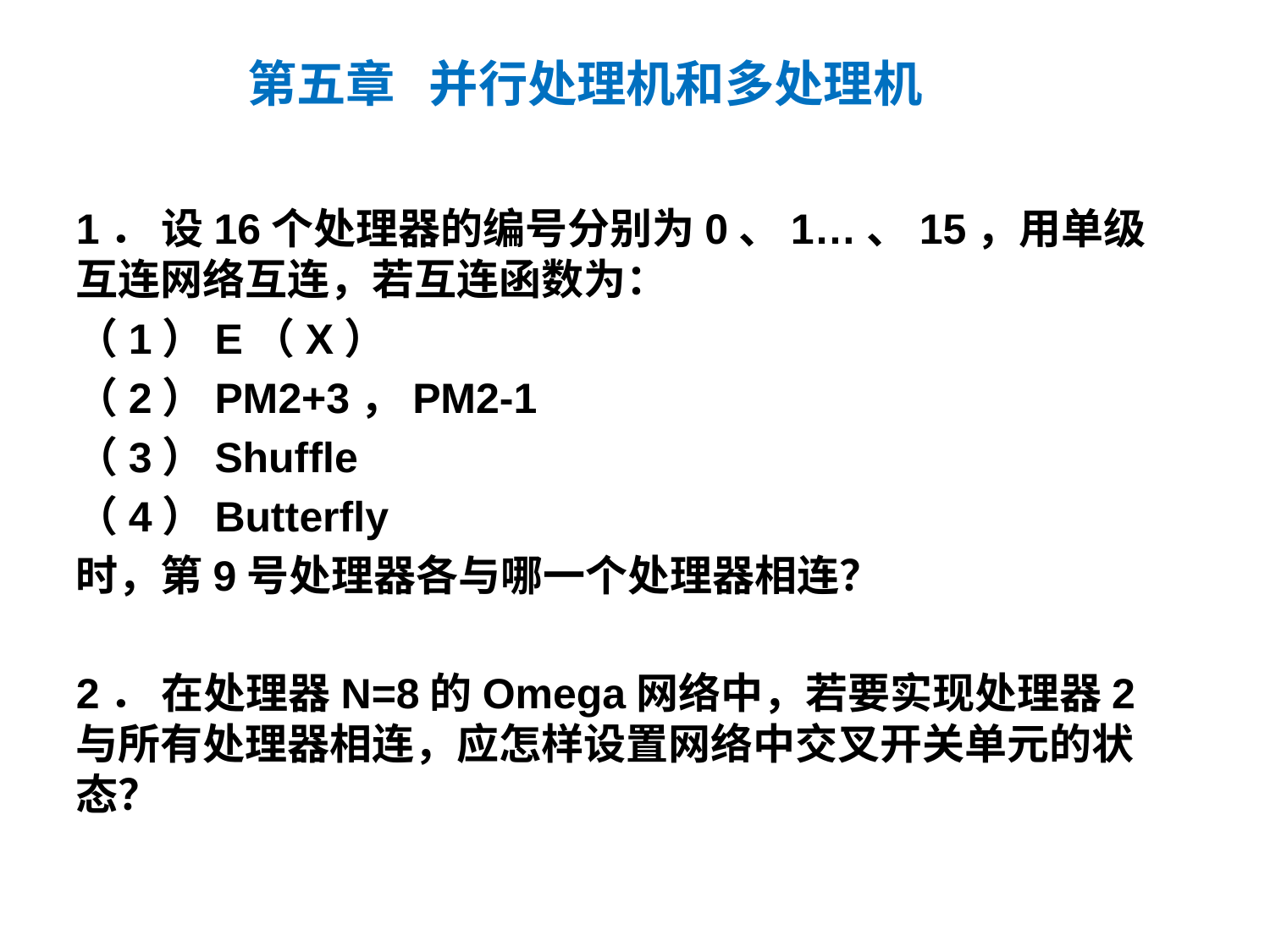

第五章   并行处理机和多处理机
1． 设16个处理器的编号分别为0、1…、15，用单级互连网络互连，若互连函数为：
（1）E（X）
（2）PM2+3，PM2-1
（3）Shuffle
（4）Butterfly
时，第9号处理器各与哪一个处理器相连？

2． 在处理器N=8的Omega网络中，若要实现处理器2与所有处理器相连，应怎样设置网络中交叉开关单元的状态？